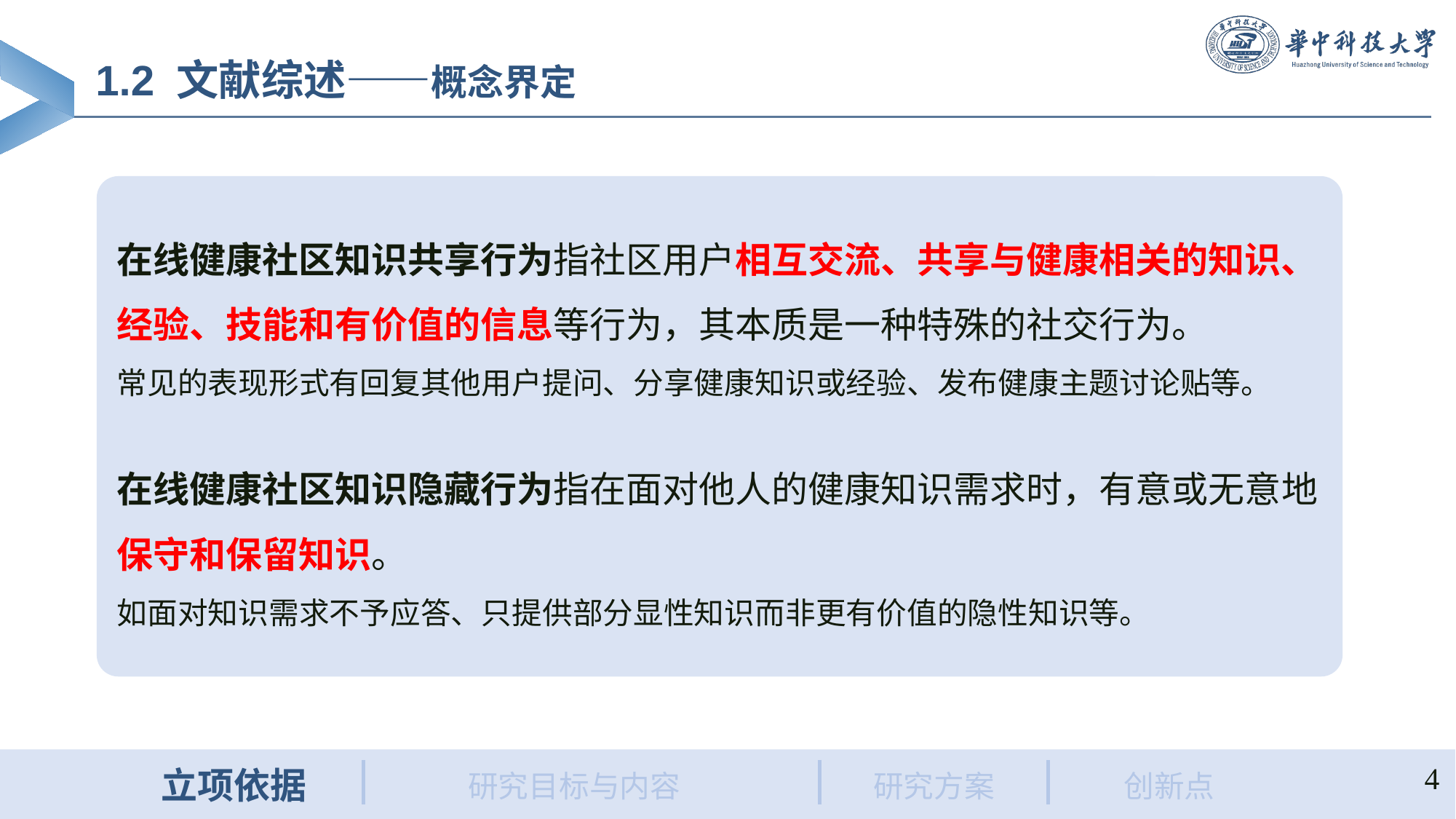

1.2 文献综述——概念界定

在线健康社区知识共享行为指社区用户相互交流、共享与健康相关的知识、经验、技能和有价值的信息等行为，其本质是一种特殊的社交行为。
常见的表现形式有回复其他用户提问、分享健康知识或经验、发布健康主题讨论贴等。

在线健康社区知识隐藏行为指在面对他人的健康知识需求时，有意或无意地保守和保留知识。
如面对知识需求不予应答、只提供部分显性知识而非更有价值的隐性知识等。

立项依据
创新点
研究方案
4
研究目标与内容